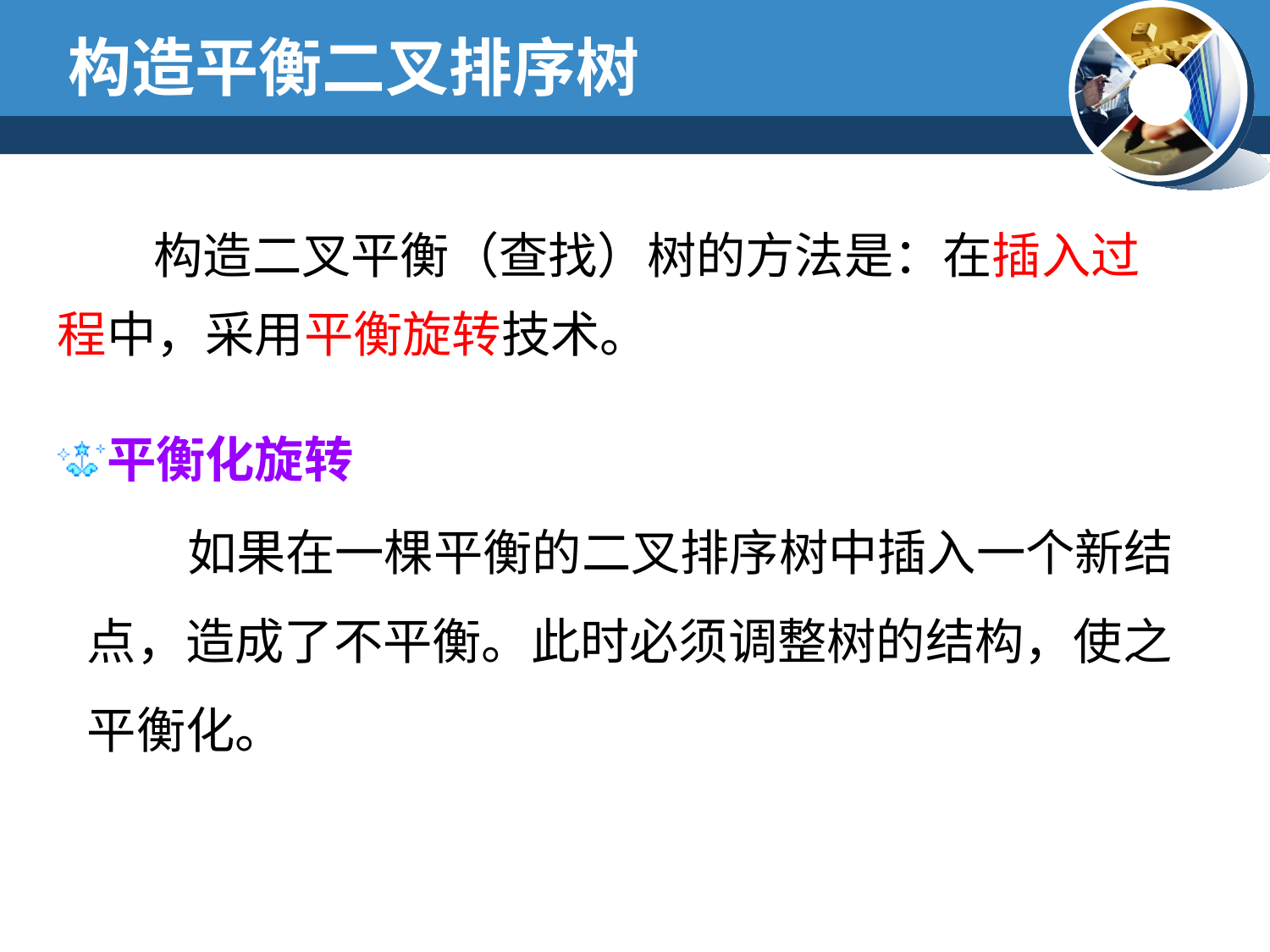

构造平衡二叉排序树
     构造二叉平衡（查找）树的方法是：在插入过程中，采用平衡旋转技术。
平衡化旋转
        如果在一棵平衡的二叉排序树中插入一个新结点，造成了不平衡。此时必须调整树的结构，使之平衡化。